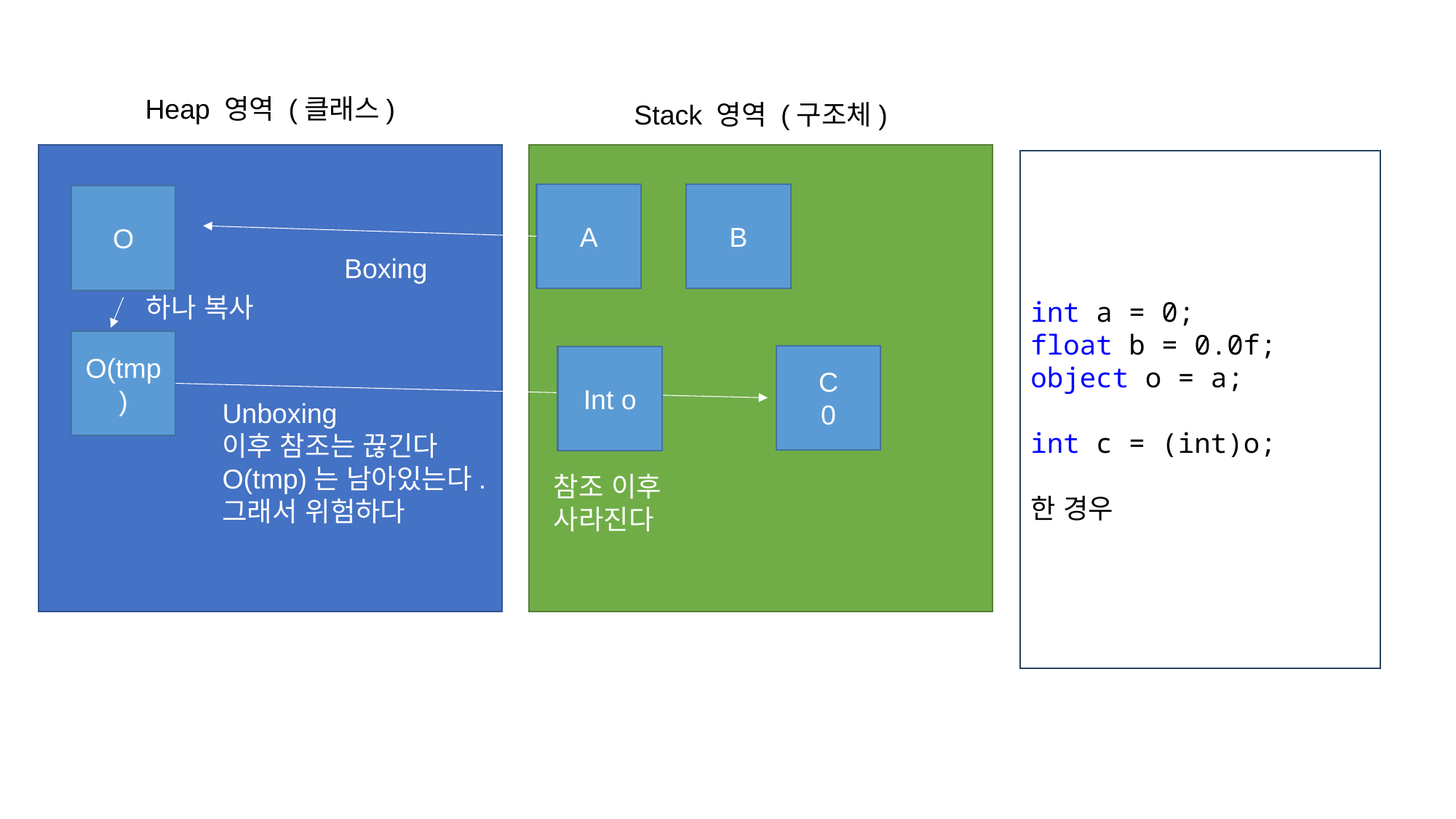

Heap 영역 (클래스)
Stack 영역 (구조체)

int a = 0;
float b = 0.0f;
object o = a;

int c = (int)o;

한 경우
B
A
O
Boxing
하나 복사
O(tmp)
C
0
Int o
Unboxing
이후 참조는 끊긴다
O(tmp)는 남아있는다.
그래서 위험하다
참조 이후 사라진다